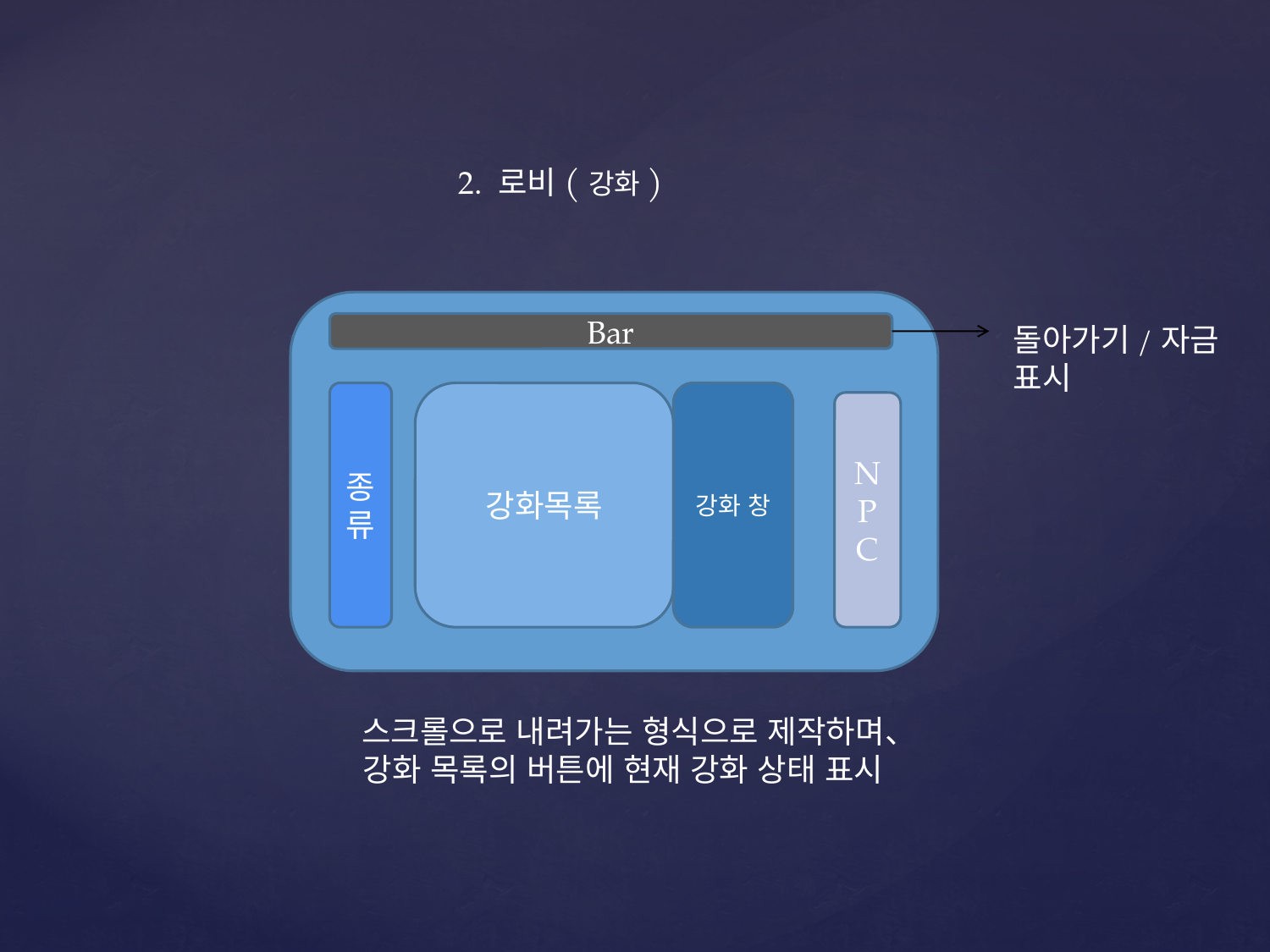

2. 로비(강화)

Bar
돌아가기/자금
표시
종류
강화목록
강화 창
NPC
스크롤으로 내려가는 형식으로 제작하며、강화 목록의 버튼에 현재 강화 상태 표시